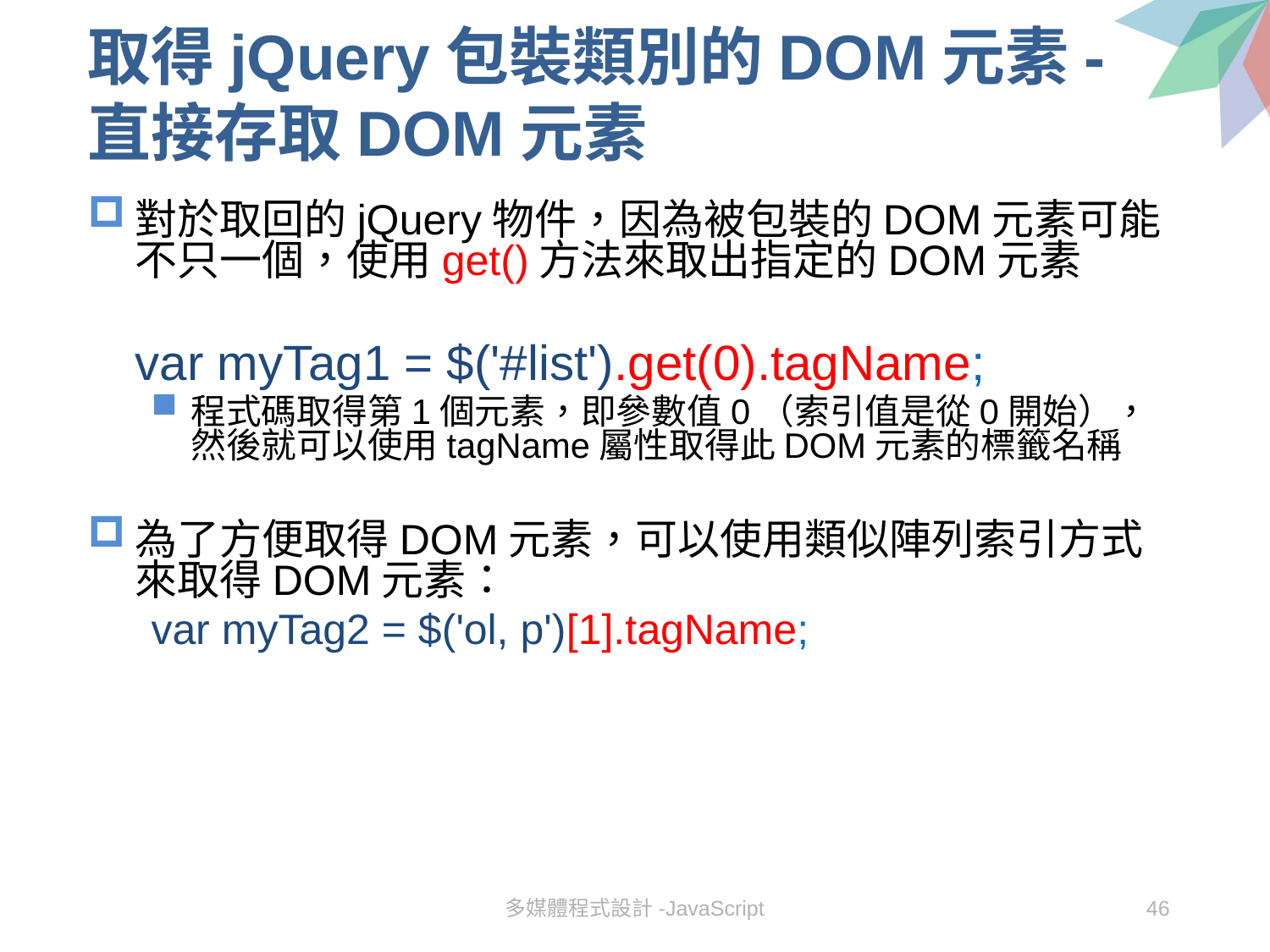

# 取得jQuery包裝類別的DOM元素-直接存取DOM元素
對於取回的jQuery物件，因為被包裝的DOM元素可能不只一個，使用get()方法來取出指定的DOM元素

    var myTag1 = $('#list').get(0).tagName;
程式碼取得第1個元素，即參數值0（索引值是從0開始），然後就可以使用tagName屬性取得此DOM元素的標籤名稱

為了方便取得DOM元素，可以使用類似陣列索引方式來取得DOM元素：
var myTag2 = $('ol, p')[1].tagName;

多媒體程式設計-JavaScript
46